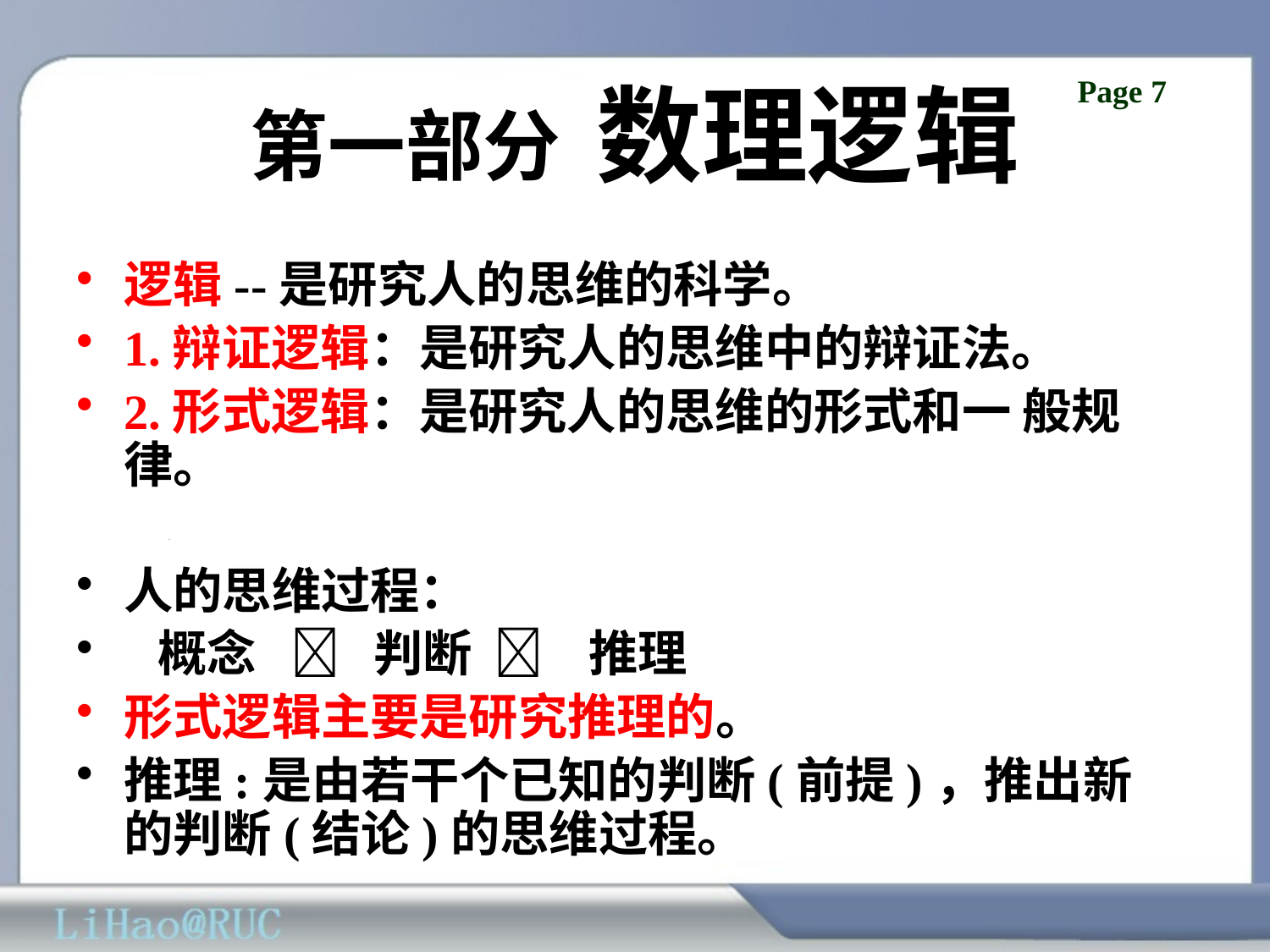

# 第一部分  数理逻辑
逻辑--是研究人的思维的科学。
1.辩证逻辑：是研究人的思维中的辩证法。
2.形式逻辑：是研究人的思维的形式和一 般规律。

人的思维过程：
  概念   ⇒   判断  ⇒    推理
形式逻辑主要是研究推理的。
推理:是由若干个已知的判断(前提)，推出新的判断(结论)的思维过程。